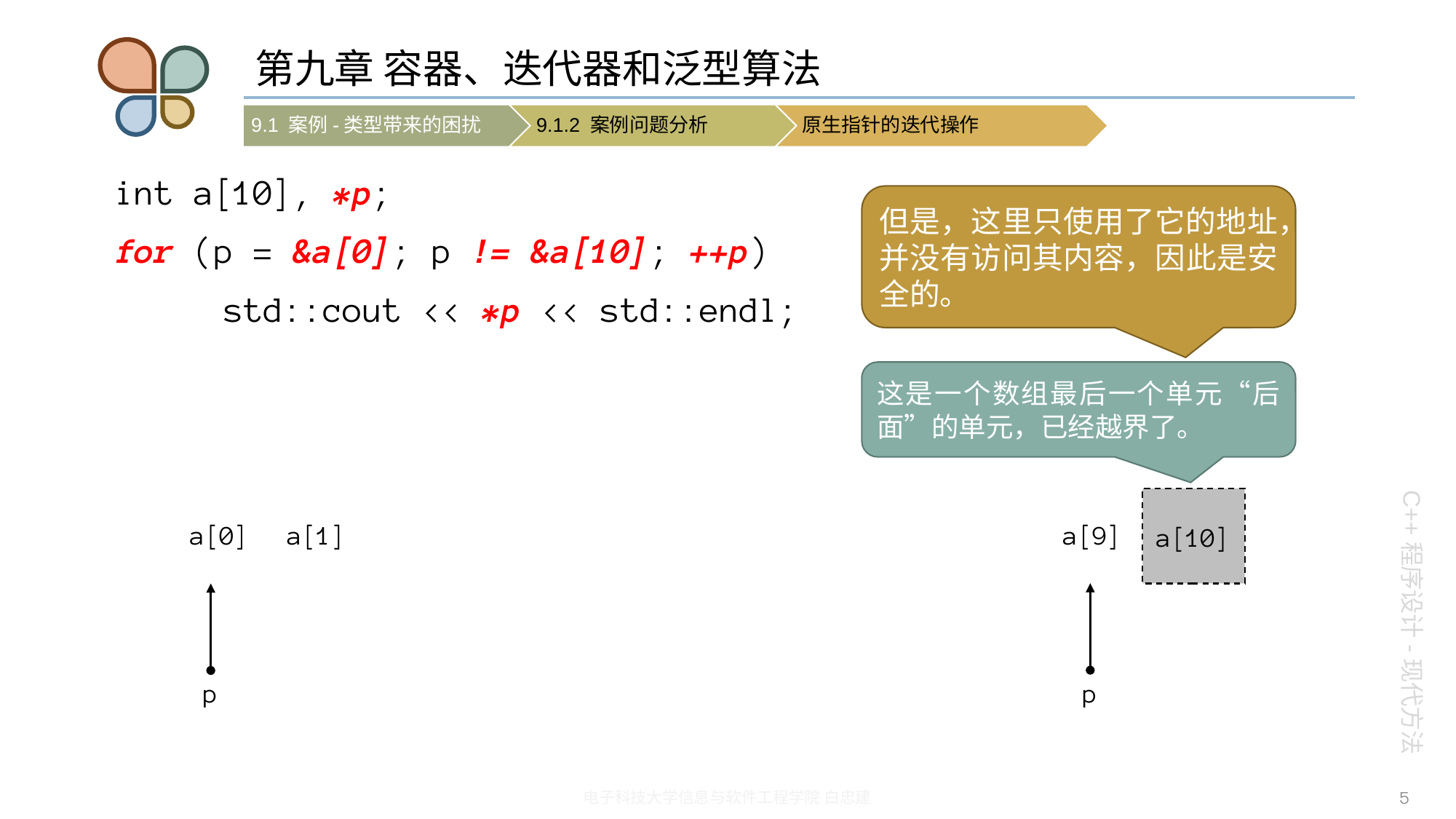

# 第九章 容器、迭代器和泛型算法
9.1 案例-类型带来的困扰
9.1.2 案例问题分析
原生指针的迭代操作
int a[10], *p;
for (p = &a[0]; p != &a[10]; ++p)
	std::cout << *p << std::endl;

但是，这里只使用了它的地址，并没有访问其内容，因此是安全的。
这是一个数组最后一个单元“后面”的单元，已经越界了。
| a[0] | a[1] |  |  |  |  |  |  |  | a[9] |
| --- | --- | --- | --- | --- | --- | --- | --- | --- | --- |
a[10]
p
p
5